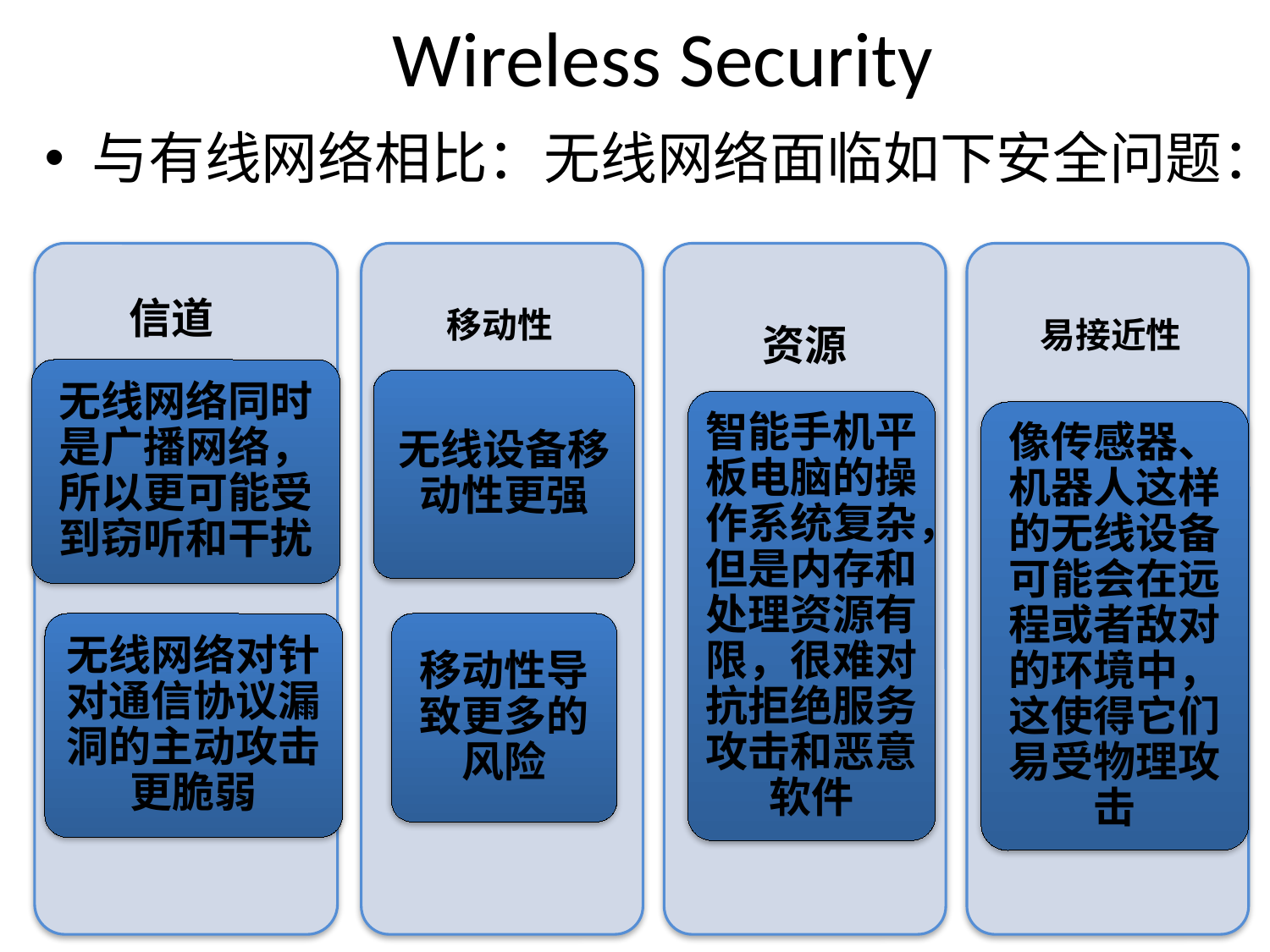

Wireless Security
与有线网络相比：无线网络面临如下安全问题：

无线网络同时是广播网络，所以更可能受到窃听和干扰
无线网络对针对通信协议漏洞的主动攻击更脆弱

无线设备移动性更强
移动性导致更多的风险
资源
智能手机平板电脑的操作系统复杂，但是内存和处理资源有限，很难对抗拒绝服务攻击和恶意软件

像传感器、机器人这样的无线设备可能会在远程或者敌对的环境中，这使得它们易受物理攻击
信道
移动性
易接近性